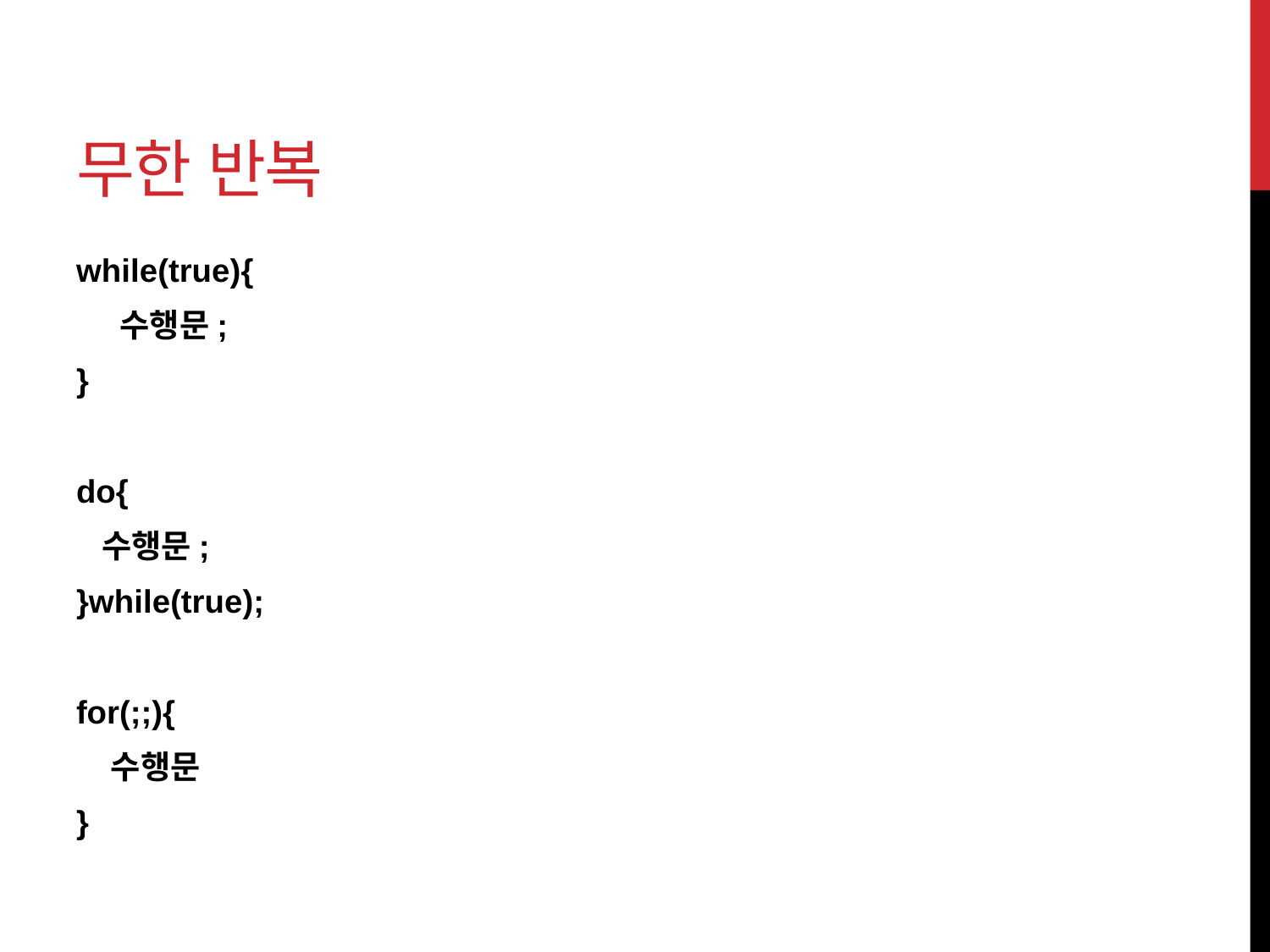

# 무한 반복
while(true){
    수행문;
}

do{
  수행문;
}while(true);

for(;;){
   수행문
}